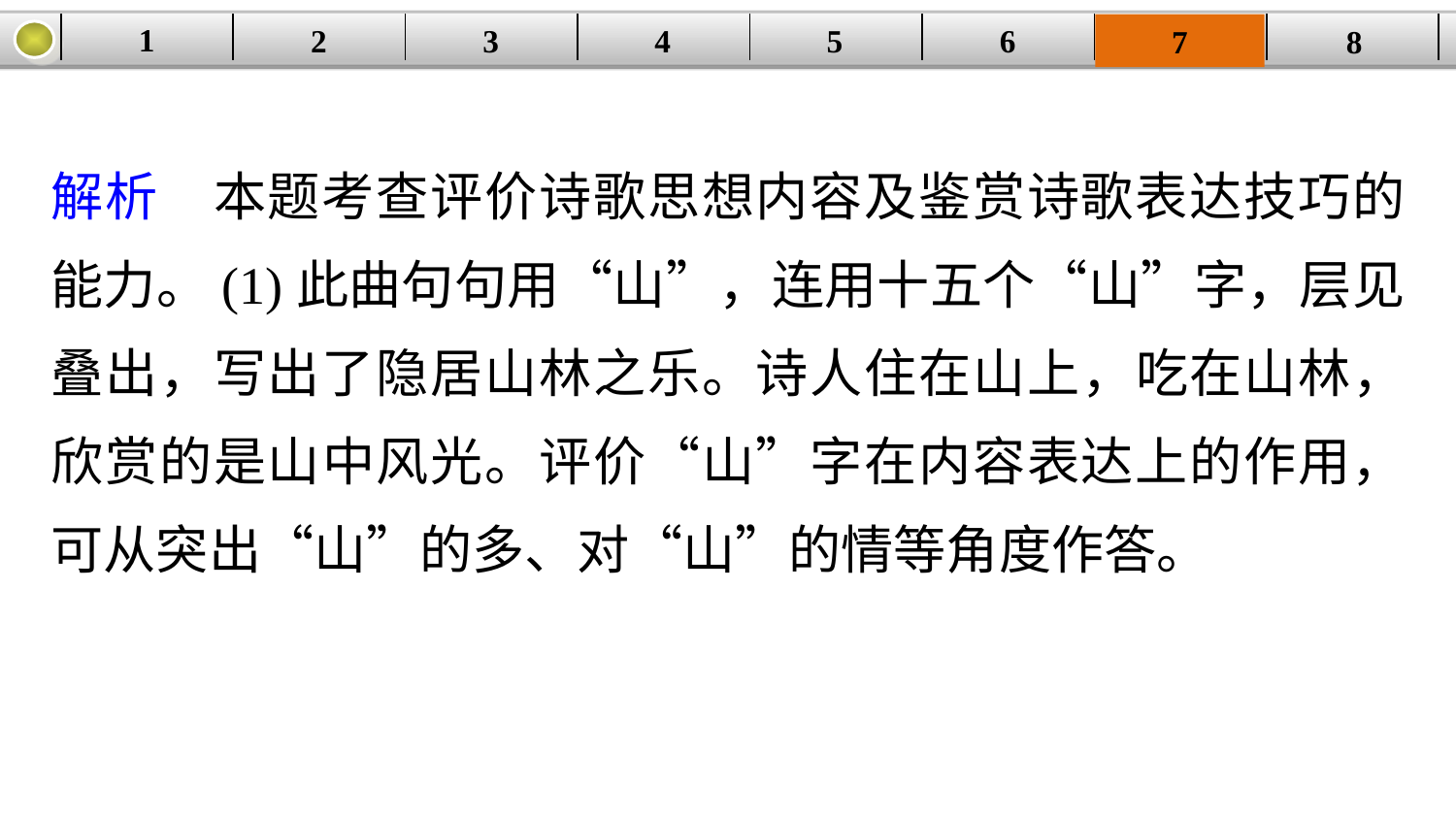

1
2
3
4
|  |  |  |  |  |  |  |  |
| --- | --- | --- | --- | --- | --- | --- | --- |
5
6
7
8

解析　本题考查评价诗歌思想内容及鉴赏诗歌表达技巧的能力。(1)此曲句句用“山”，连用十五个“山”字，层见叠出，写出了隐居山林之乐。诗人住在山上，吃在山林，欣赏的是山中风光。评价“山”字在内容表达上的作用，可从突出“山”的多、对“山”的情等角度作答。